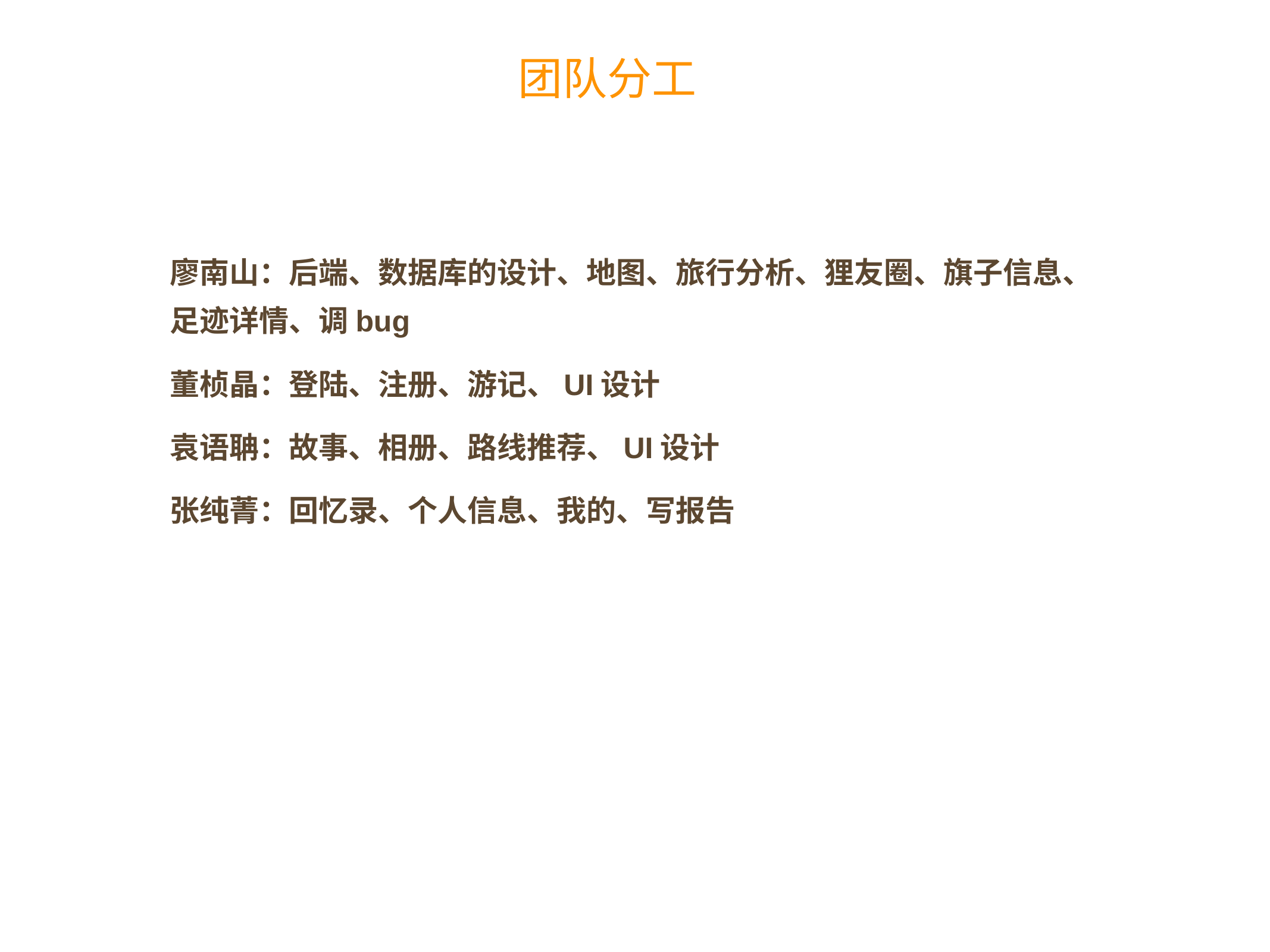

团队分工
廖南山：后端、数据库的设计、地图、旅行分析、狸友圈、旗子信息、足迹详情、调bug
董桢晶：登陆、注册、游记、UI设计
袁语聃：故事、相册、路线推荐、UI设计
张纯菁：回忆录、个人信息、我的、写报告